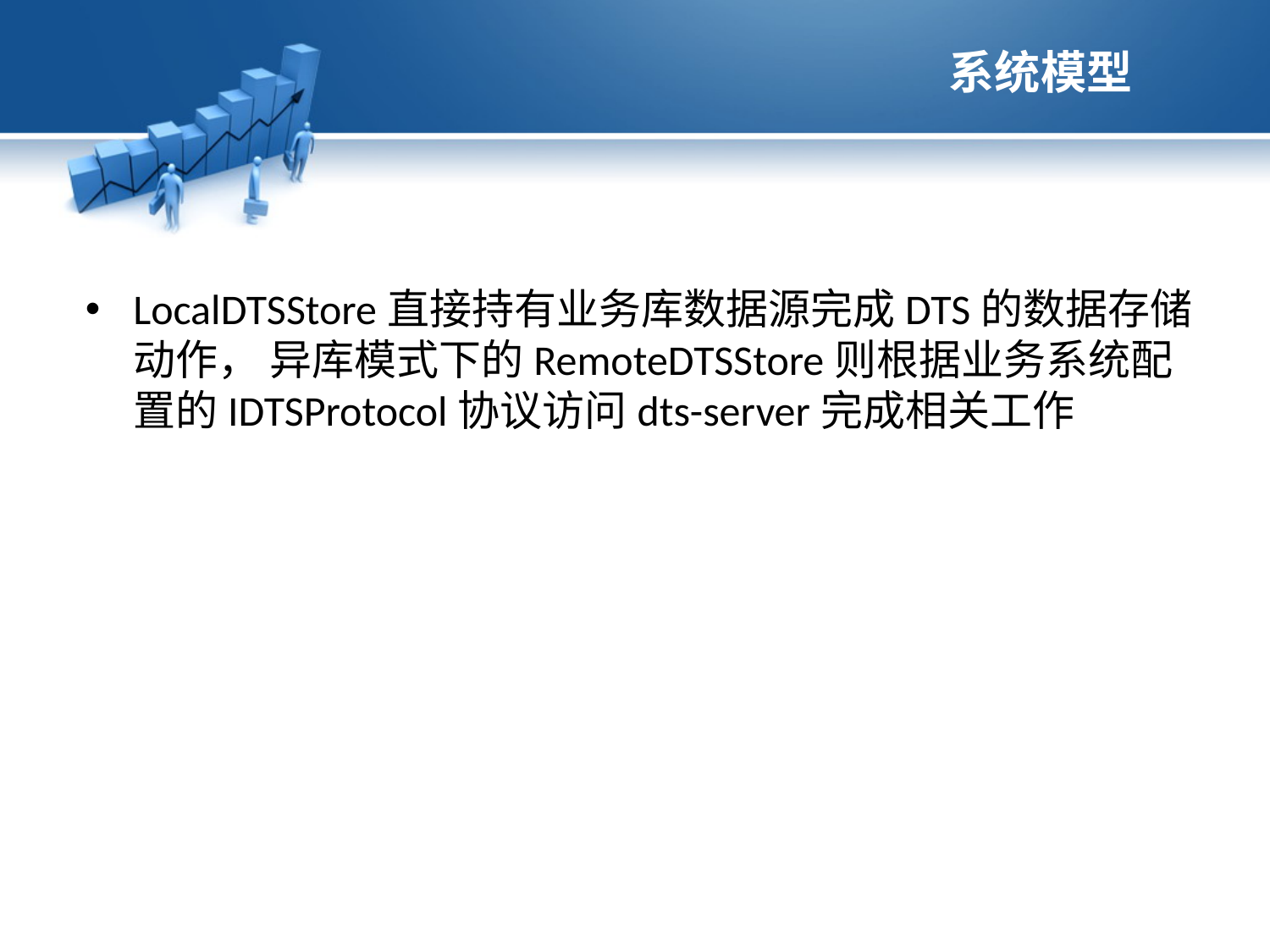

系统模型
LocalDTSStore直接持有业务库数据源完成DTS的数据存储动作， 异库模式下的RemoteDTSStore则根据业务系统配置的IDTSProtocol协议访问dts-server完成相关工作